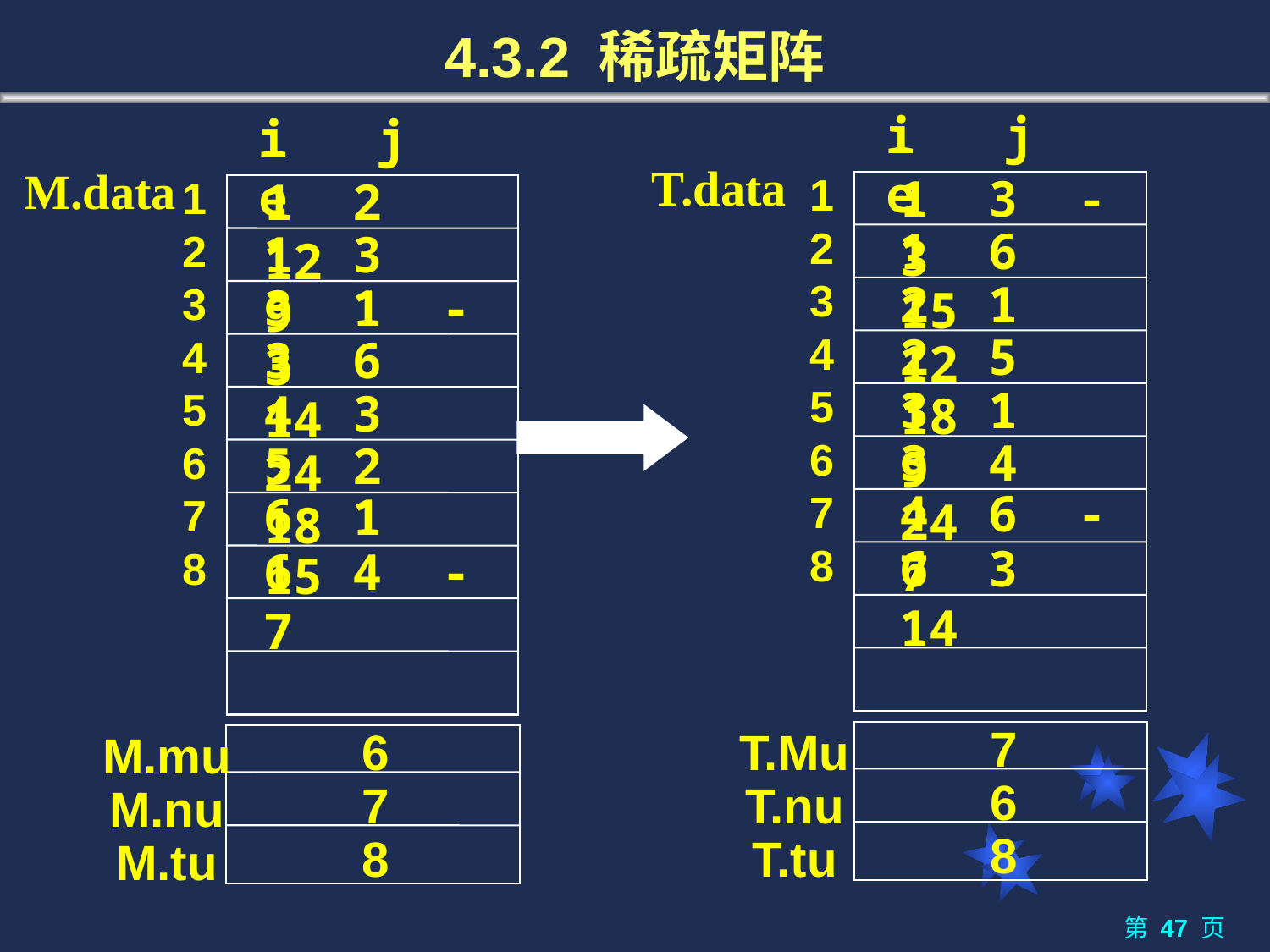

# 4.3.2 稀疏矩阵
i   j  e
T.data
1
2
3
4
5
6
7
8

7
6
8
T.Mu
T.nu
T.tu

i   j  e
M.data
1
2
3
4
5
6
7
8

1  2  12

1  3   9

3  1  -3

3  6  14

4  3  24

5  2  18

6  1  15

6  4  -7

6
7
8
M.mu
M.nu
M.tu

1  3  -3
1  6  15
2  1  12
2  5  18
3  1   9

3  4  24
4  6  -7
6  3  14
第 47 页